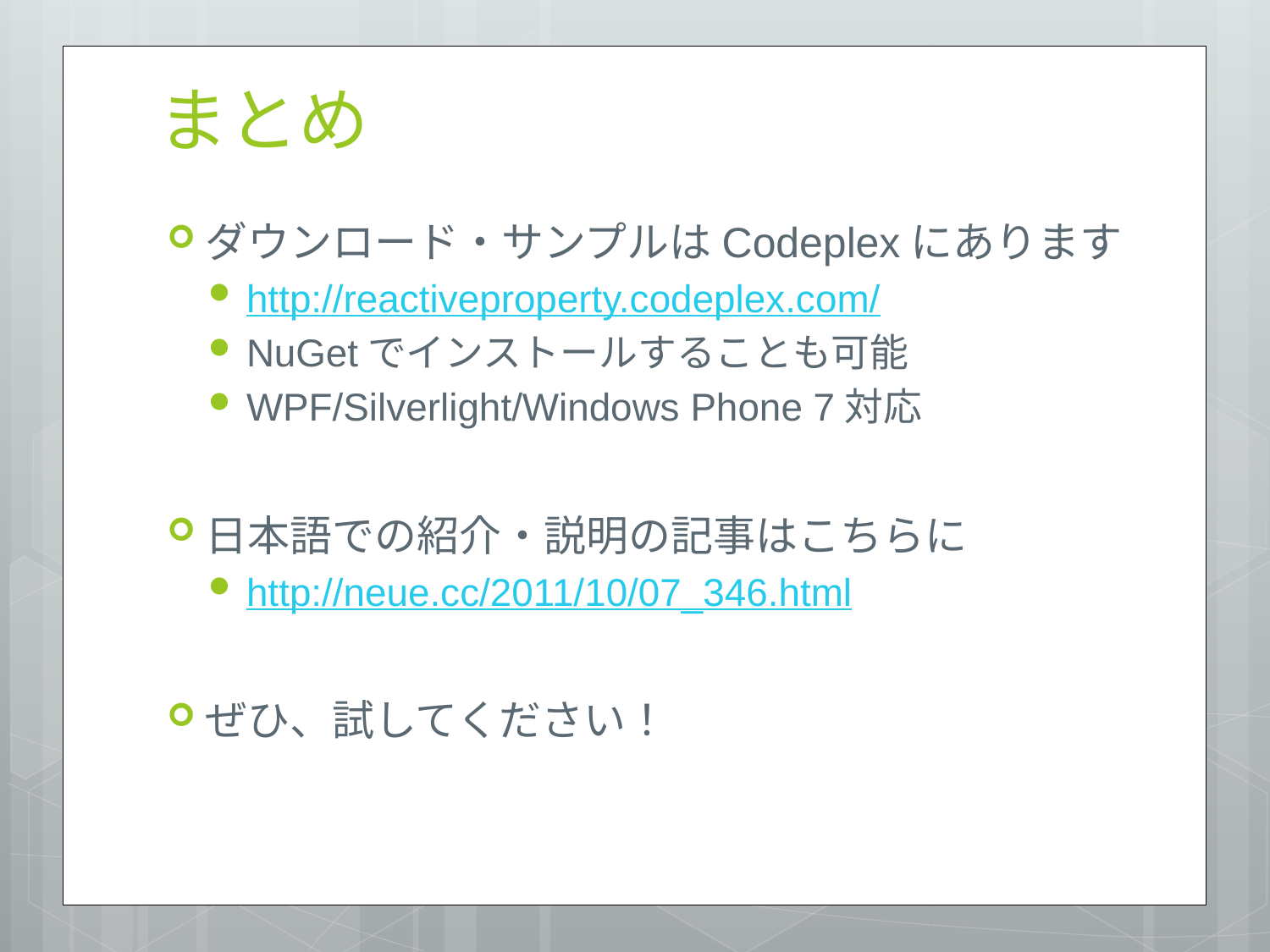

# まとめ
ダウンロード・サンプルはCodeplexにあります
http://reactiveproperty.codeplex.com/
NuGetでインストールすることも可能
WPF/Silverlight/Windows Phone 7対応

日本語での紹介・説明の記事はこちらに
http://neue.cc/2011/10/07_346.html

ぜひ、試してください！